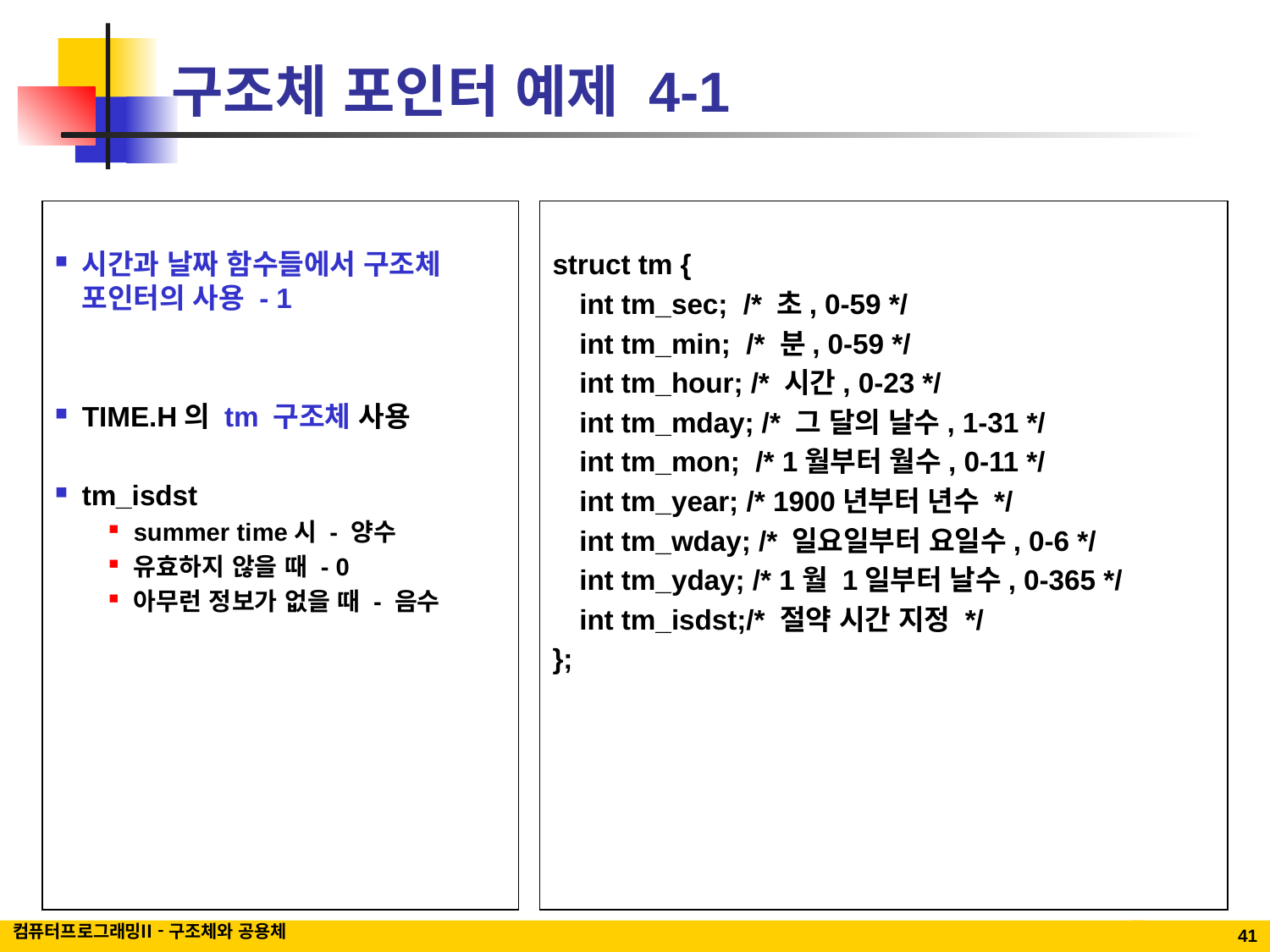

# 구조체 포인터 예제 4-1

시간과 날짜 함수들에서 구조체 포인터의 사용 - 1

TIME.H의 tm 구조체 사용

tm_isdst
summer time시 - 양수
유효하지 않을 때 - 0
아무런 정보가 없을 때 - 음수

struct tm {
	int tm_sec;  /* 초, 0-59 */
	int tm_min;  /* 분, 0-59 */
	int tm_hour; /* 시간, 0-23 */
	int tm_mday; /* 그 달의 날수, 1-31 */
	int tm_mon;  /* 1월부터 월수, 0-11 */
	int tm_year; /* 1900년부터 년수 */
	int tm_wday; /* 일요일부터 요일수, 0-6 */
	int tm_yday; /* 1월 1일부터 날수, 0-365 */
	int tm_isdst;/* 절약 시간 지정 */
};
컴퓨터프로그래밍II - 구조체와 공용체
41